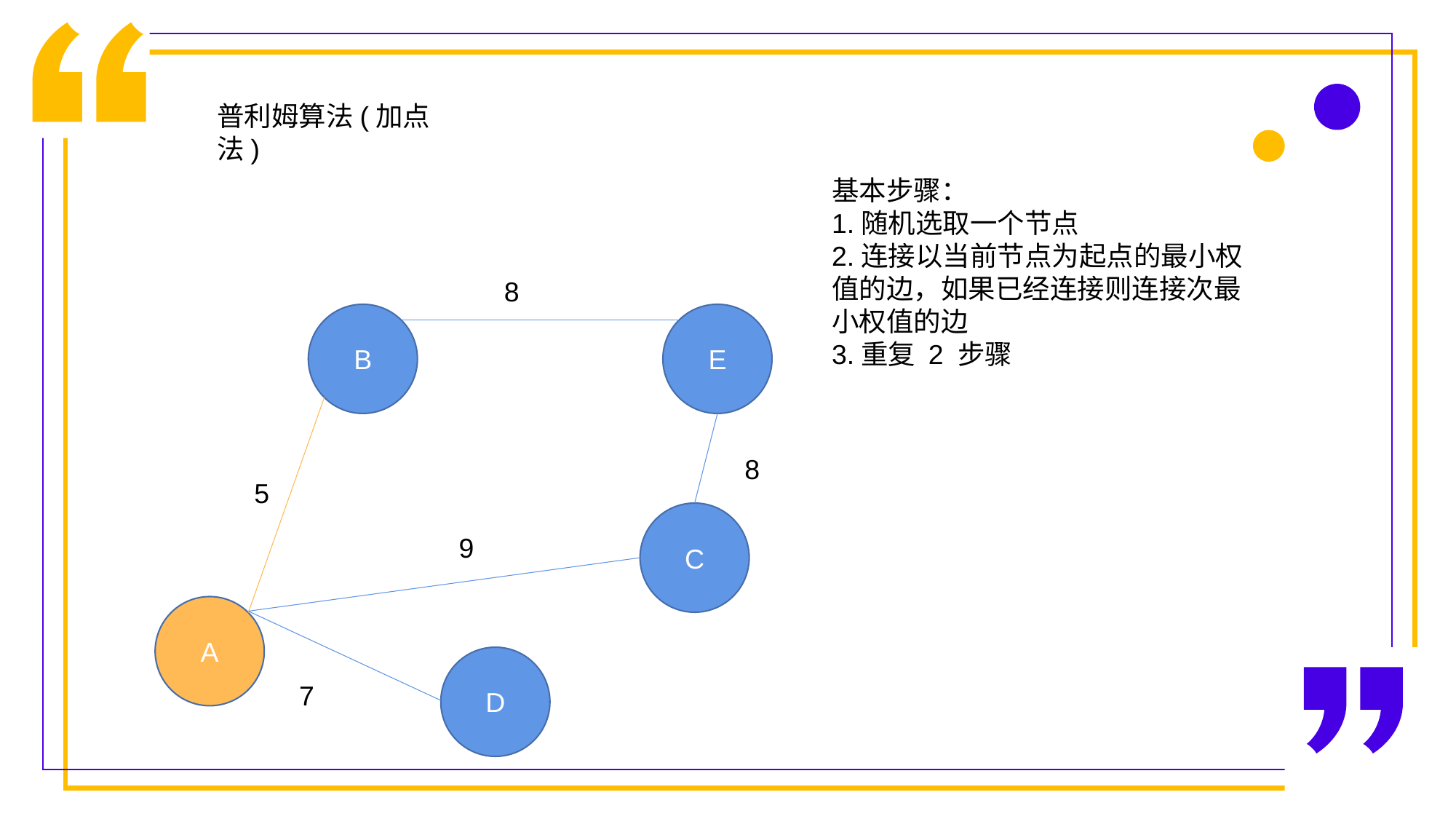

普利姆算法(加点法)

基本步骤：
1.随机选取一个节点
2.连接以当前节点为起点的最小权值的边，如果已经连接则连接次最小权值的边
3.重复 2 步骤
8
B
E

8
5
C
9
A
D

7